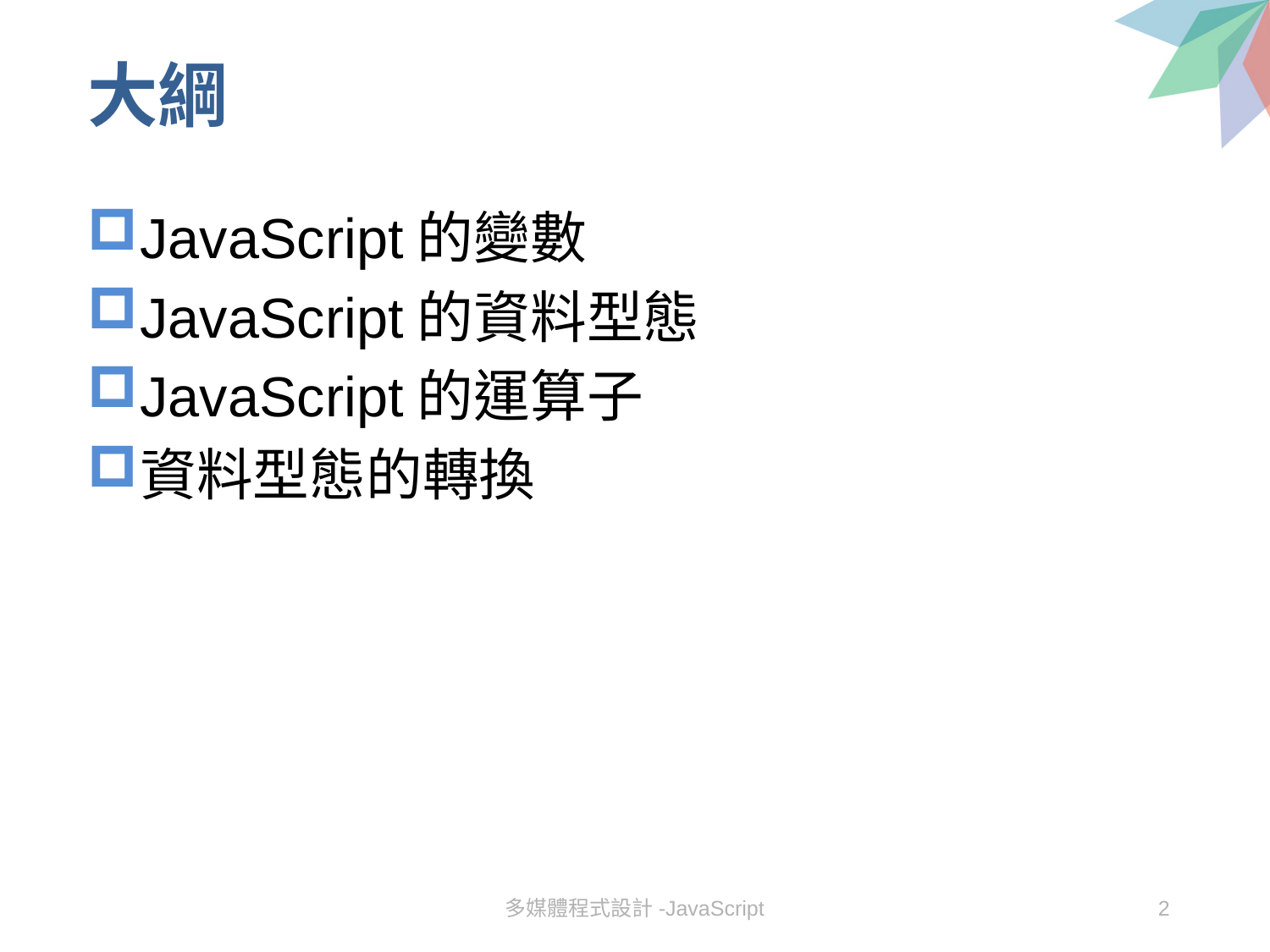

# 大綱
JavaScript的變數
JavaScript的資料型態
JavaScript的運算子
資料型態的轉換

多媒體程式設計-JavaScript
2